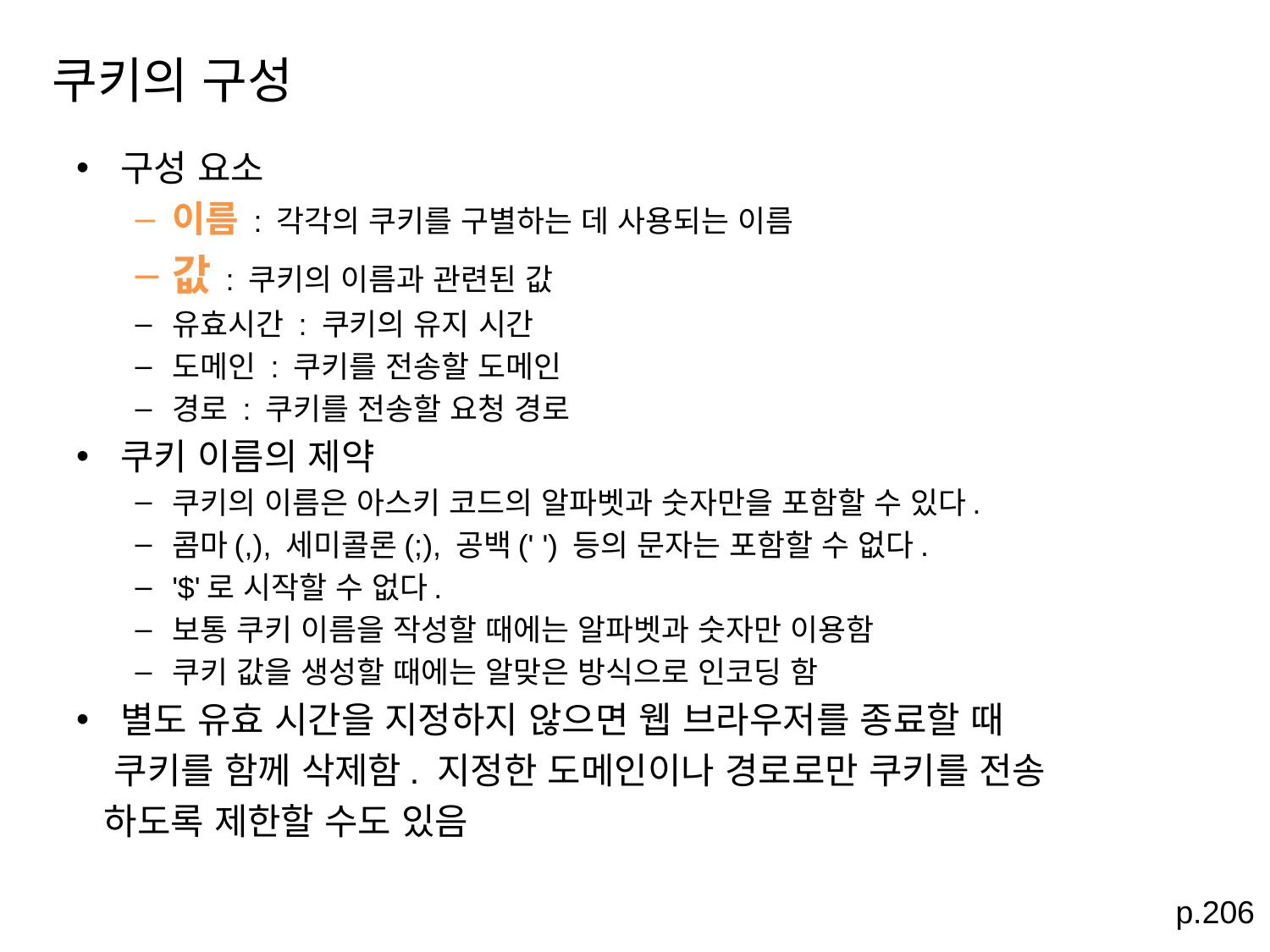

# 쿠키의 구성
구성 요소
이름 : 각각의 쿠키를 구별하는 데 사용되는 이름
값 : 쿠키의 이름과 관련된 값
유효시간 : 쿠키의 유지 시간
도메인 : 쿠키를 전송할 도메인
경로 : 쿠키를 전송할 요청 경로
쿠키 이름의 제약
쿠키의 이름은 아스키 코드의 알파벳과 숫자만을 포함할 수 있다.
콤마(,), 세미콜론(;), 공백(' ') 등의 문자는 포함할 수 없다.
'$'로 시작할 수 없다.
보통 쿠키 이름을 작성할 때에는 알파벳과 숫자만 이용함
쿠키 값을 생성할 때에는 알맞은 방식으로 인코딩 함
별도 유효 시간을 지정하지 않으면 웹 브라우저를 종료할 때
   쿠키를 함께 삭제함. 지정한 도메인이나 경로로만 쿠키를 전송
  하도록 제한할 수도 있음
p.206